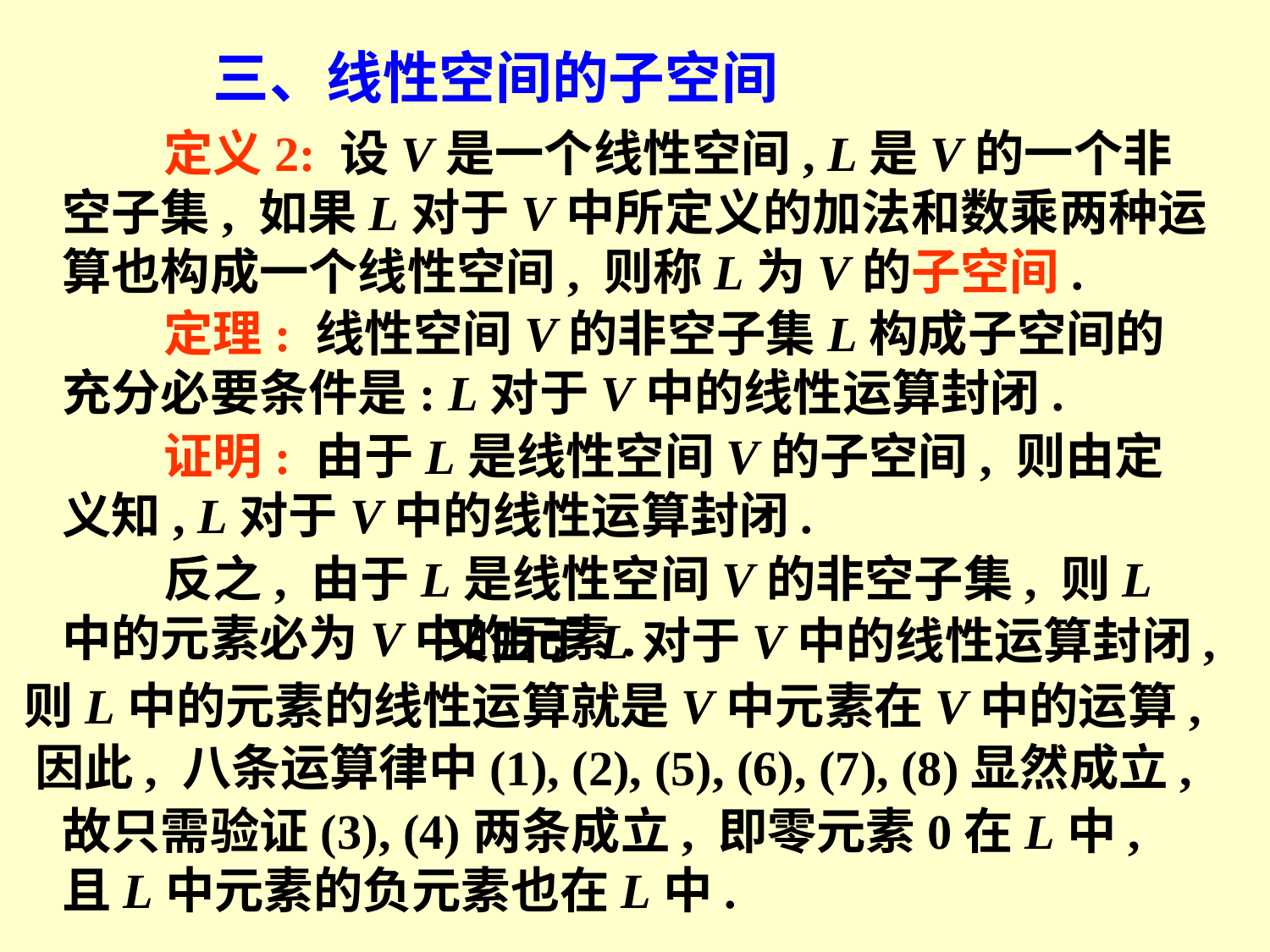

三、线性空间的子空间
        定义2: 设V是一个线性空间, L是V的一个非空子集, 如果L对于V中所定义的加法和数乘两种运算也构成一个线性空间, 则称L为V的子空间.
        定理: 线性空间V的非空子集L构成子空间的充分必要条件是: L对于V中的线性运算封闭.
        证明: 由于L是线性空间V的子空间, 则由定义知, L对于V中的线性运算封闭.
        反之, 由于L是线性空间V的非空子集, 则L中的元素必为V中的元素.
又由于L对于V中的线性运算封闭,
则L中的元素的线性运算就是V中元素在V中的运算,
因此, 八条运算律中(1), (2), (5), (6), (7), (8)显然成立,
故只需验证(3), (4)两条成立, 即零元素0在L中, 且L中元素的负元素也在L中.